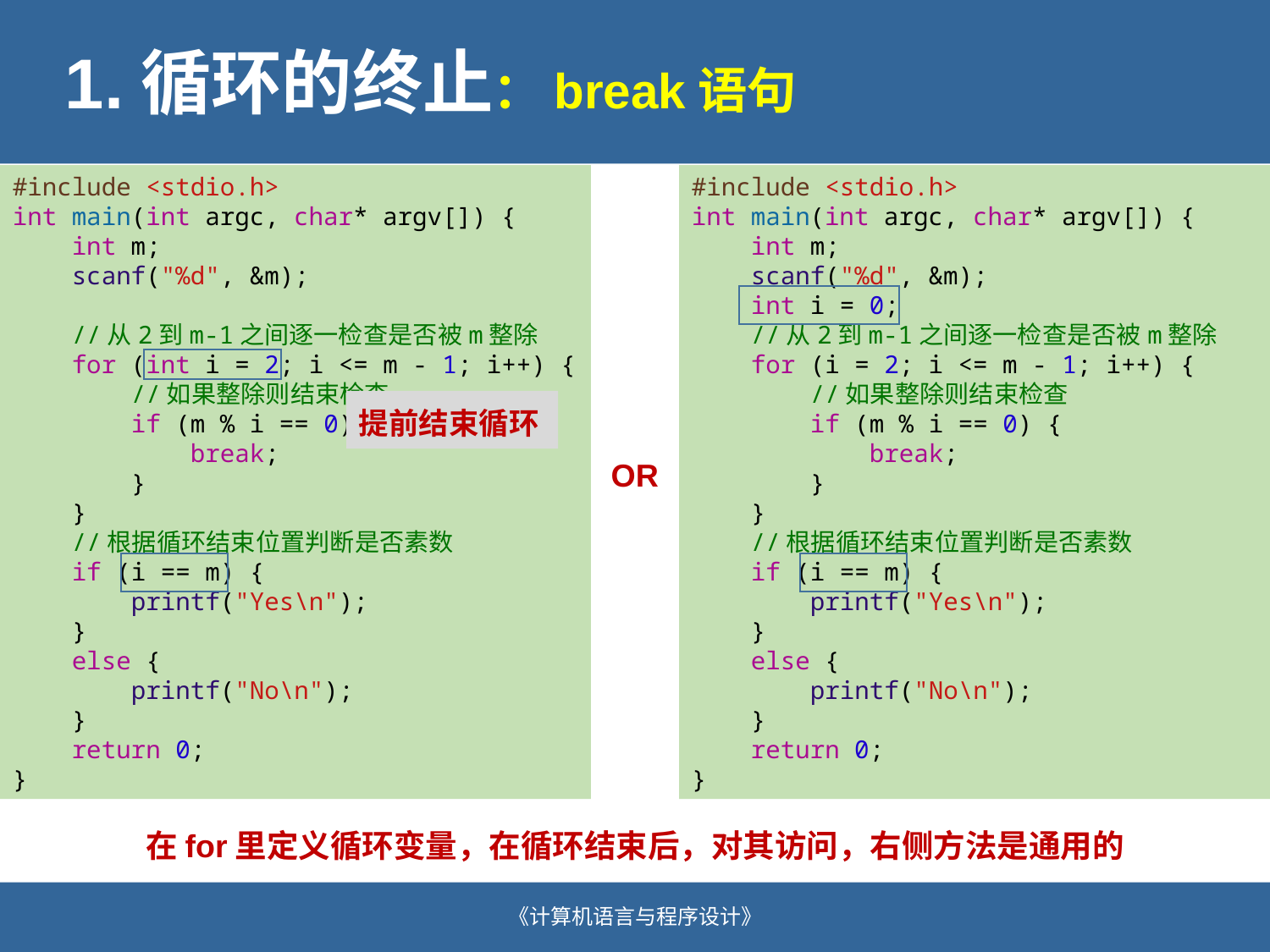

# 1.循环的终止：break语句
#include <stdio.h>
int main(int argc, char* argv[]) {
    int m;
    scanf("%d", &m);

    //从2到m-1之间逐一检查是否被m整除
    for (int i = 2; i <= m - 1; i++) {
        //如果整除则结束检查
        if (m % i == 0) {
            break;
        }
    }
    //根据循环结束位置判断是否素数
    if (i == m) {
        printf("Yes\n");
    }
    else {
        printf("No\n");
    }
    return 0;
}
#include <stdio.h>
int main(int argc, char* argv[]) {
    int m;
    scanf("%d", &m);
    int i = 0;
    //从2到m-1之间逐一检查是否被m整除
    for (i = 2; i <= m - 1; i++) {
        //如果整除则结束检查
        if (m % i == 0) {
            break;
        }
    }
    //根据循环结束位置判断是否素数
    if (i == m) {
        printf("Yes\n");
    }
    else {
        printf("No\n");
    }
    return 0;
}

提前结束循环
OR

在for里定义循环变量，在循环结束后，对其访问，右侧方法是通用的

《计算机语言与程序设计》
14